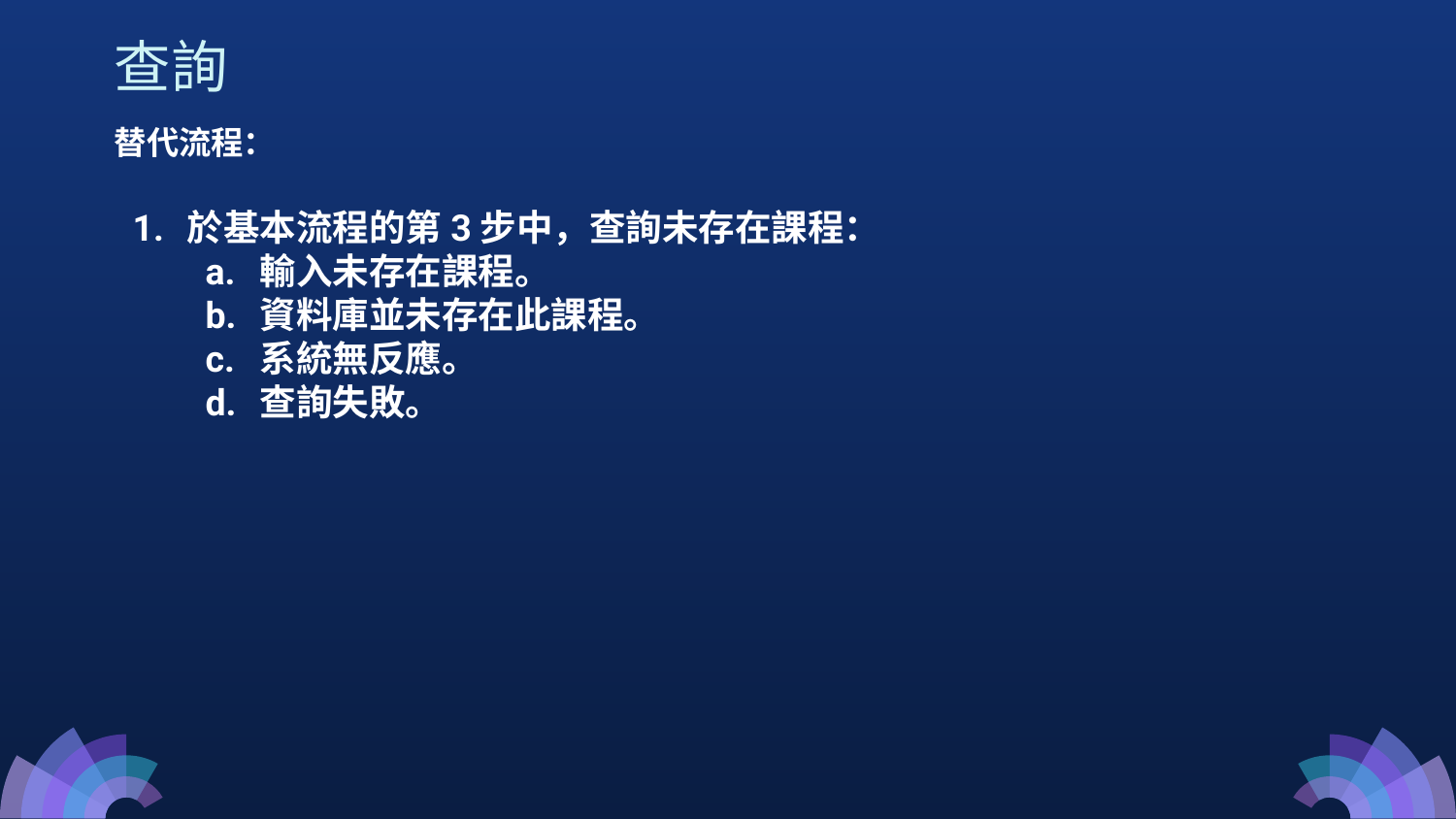

查詢
替代流程：

於基本流程的第3步中，查詢未存在課程：
輸入未存在課程。
資料庫並未存在此課程。
系統無反應。
查詢失敗。